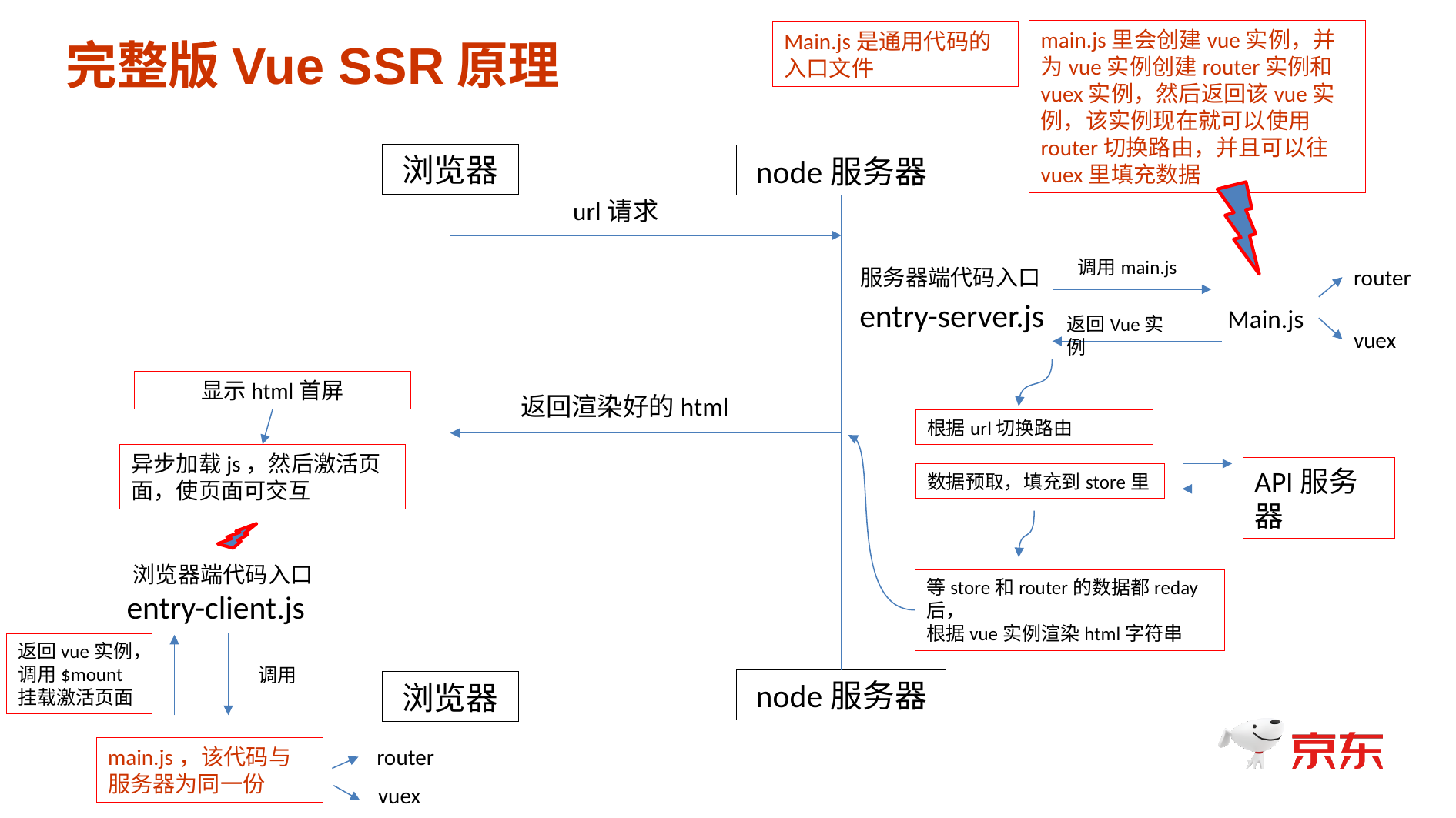

main.js里会创建vue实例，并为vue实例创建router实例和vuex实例，然后返回该vue实例，该实例现在就可以使用router切换路由，并且可以往vuex里填充数据
Main.js是通用代码的入口文件
完整版Vue SSR原理
浏览器
node服务器

url请求
调用main.js
服务器端代码入口
router
entry-server.js
Main.js
返回Vue实例
vuex
显示html首屏
返回渲染好的html
根据url切换路由
异步加载js，然后激活页面，使页面可交互
API服务器
数据预取，填充到store里

浏览器端代码入口
等store和router的数据都reday后，
根据vue实例渲染html字符串
entry-client.js
返回vue实例，调用$mount
挂载激活页面
调用
node服务器
浏览器
main.js，该代码与服务器为同一份
router
vuex